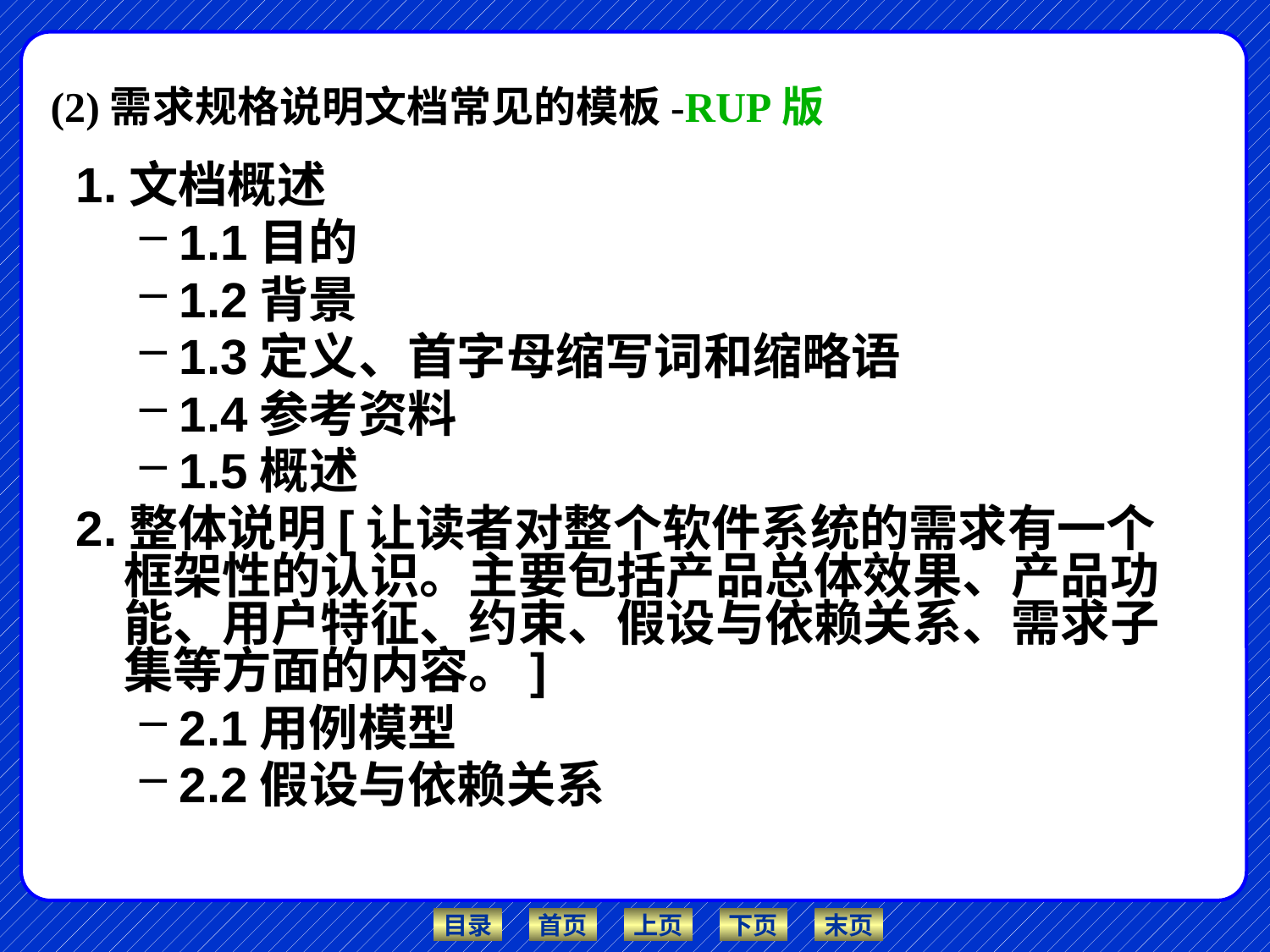

49
(2)需求规格说明文档常见的模板-RUP版
1.文档概述
1.1目的
1.2背景
1.3定义、首字母缩写词和缩略语
1.4参考资料
1.5概述
2.整体说明[让读者对整个软件系统的需求有一个框架性的认识。主要包括产品总体效果、产品功能、用户特征、约束、假设与依赖关系、需求子集等方面的内容。]
2.1用例模型
2.2假设与依赖关系